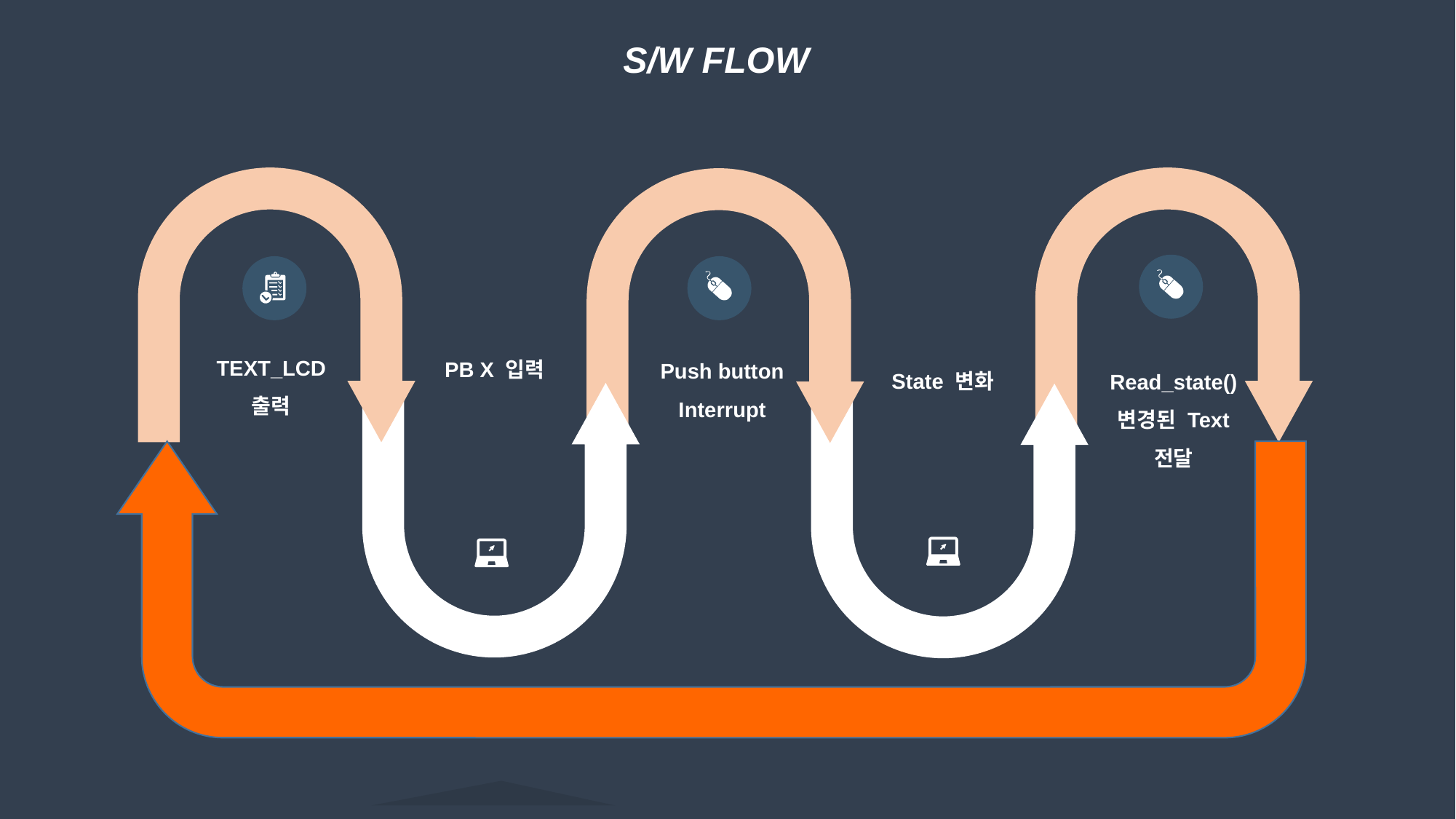

S/W FLOW

TEXT_LCD
출력
PB X 입력
Push button
Interrupt
State 변화
Read_state()
변경된 Text
전달